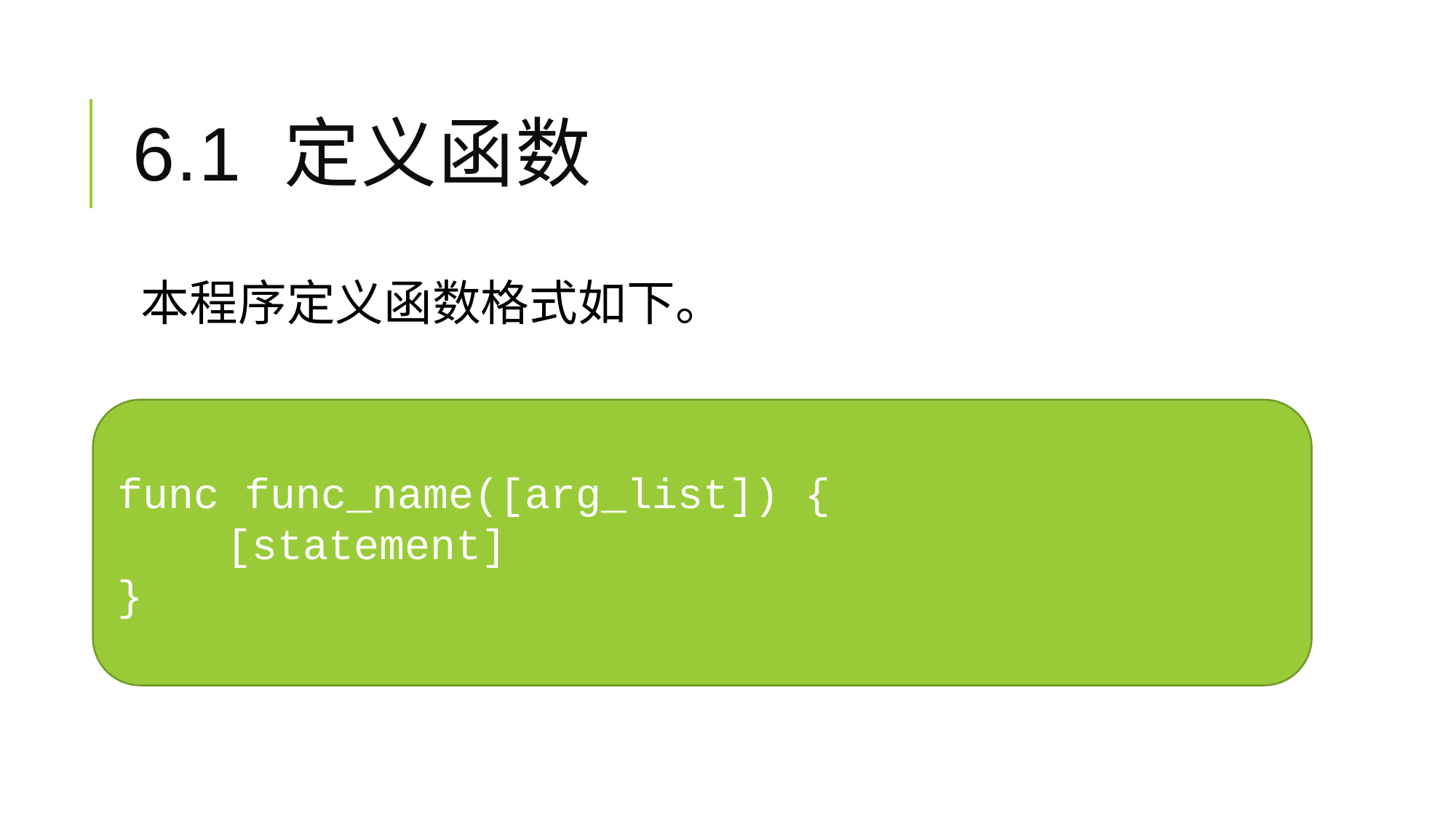

# 6.1 定义函数
本程序定义函数格式如下。

func func_name([arg_list]) {
	[statement]
}